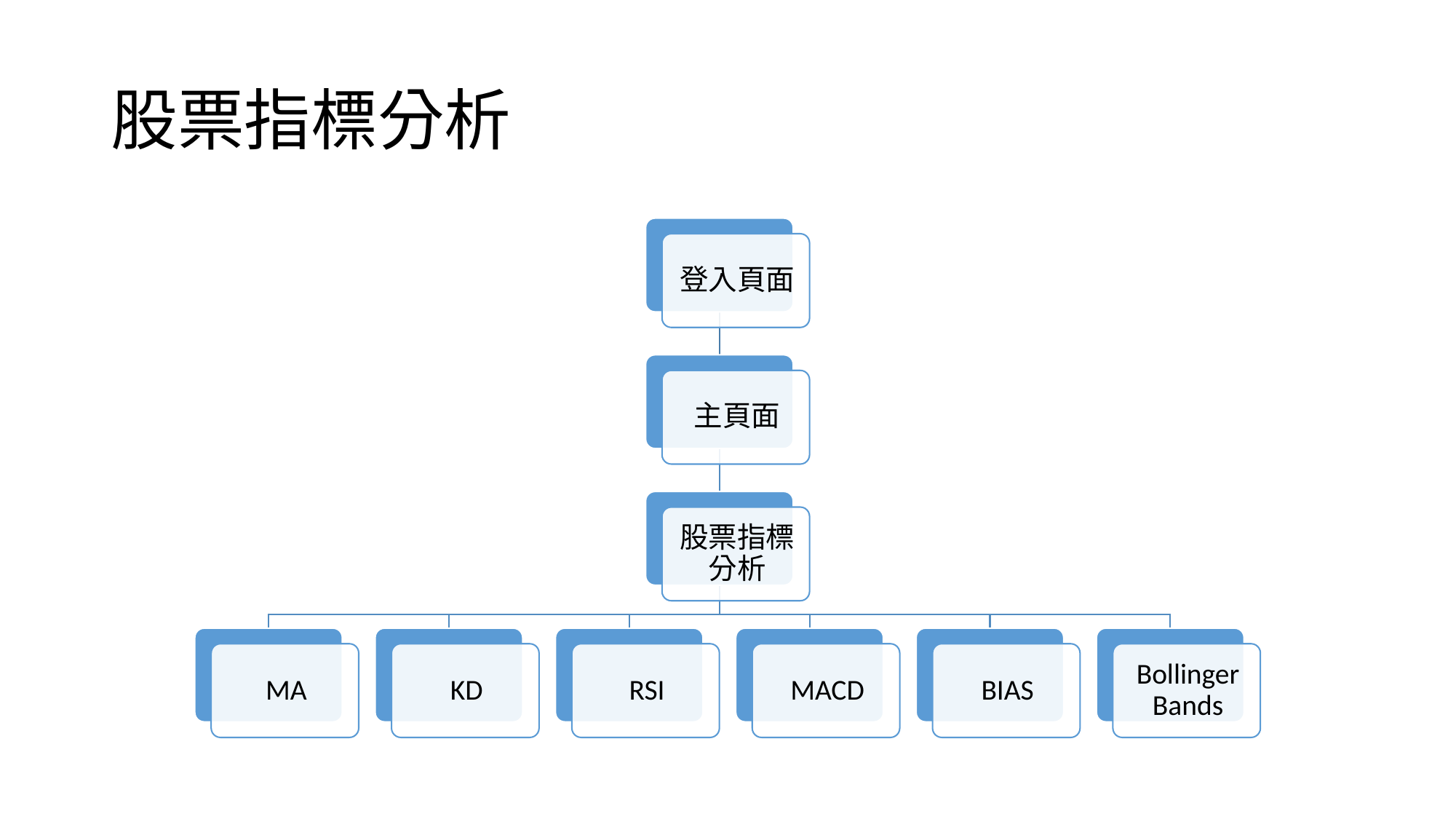

# 股票指標分析
登入頁面
主頁面
股票指標分析
MA
KD
RSI
MACD
BIAS
Bollinger Bands